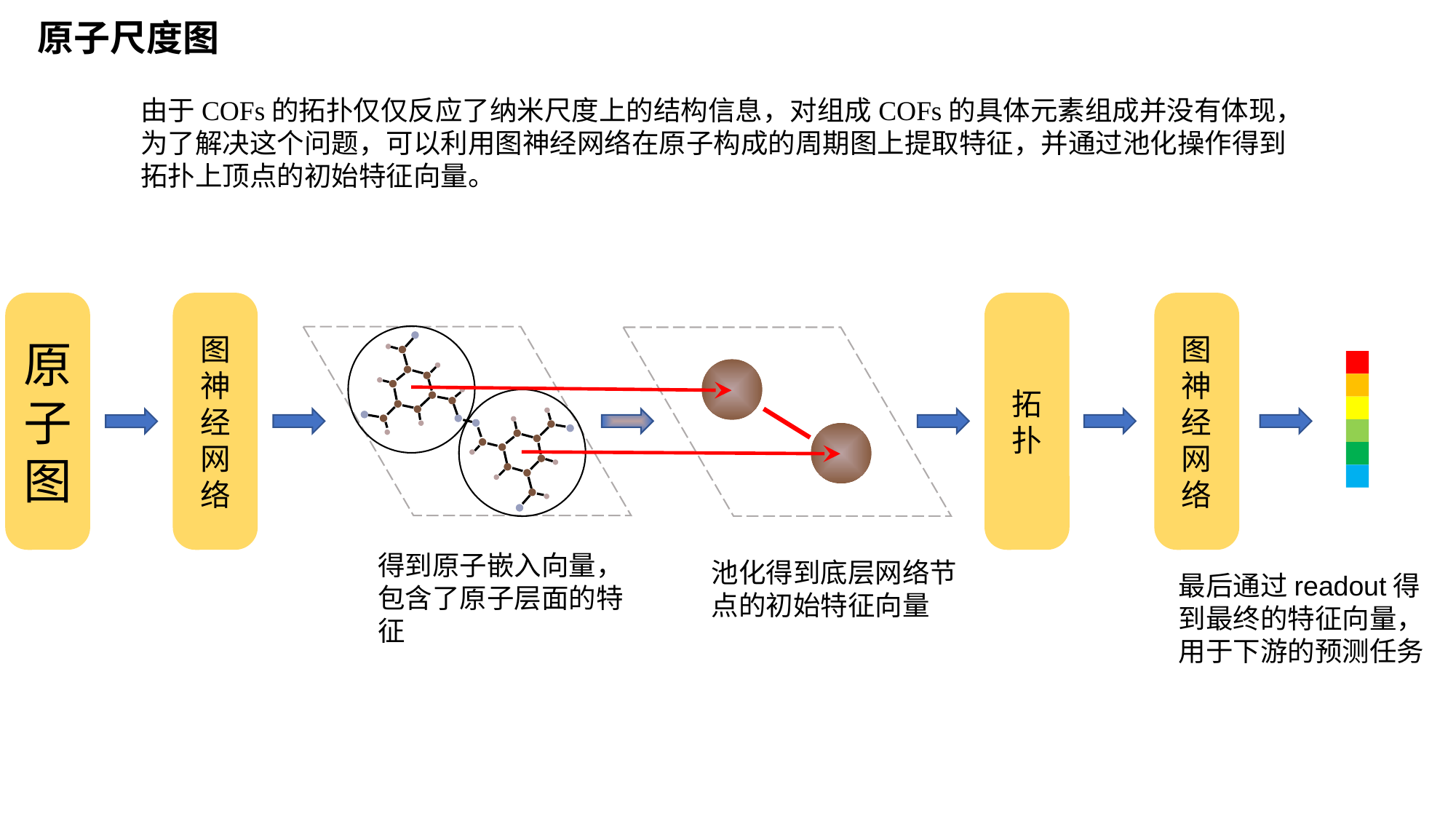

原子尺度图
由于COFs的拓扑仅仅反应了纳米尺度上的结构信息，对组成COFs的具体元素组成并没有体现，为了解决这个问题，可以利用图神经网络在原子构成的周期图上提取特征，并通过池化操作得到拓扑上顶点的初始特征向量。
图神经网络
原子图
图神经网络
拓扑

得到原子嵌入向量，包含了原子层面的特征
池化得到底层网络节点的初始特征向量
最后通过readout得到最终的特征向量，用于下游的预测任务